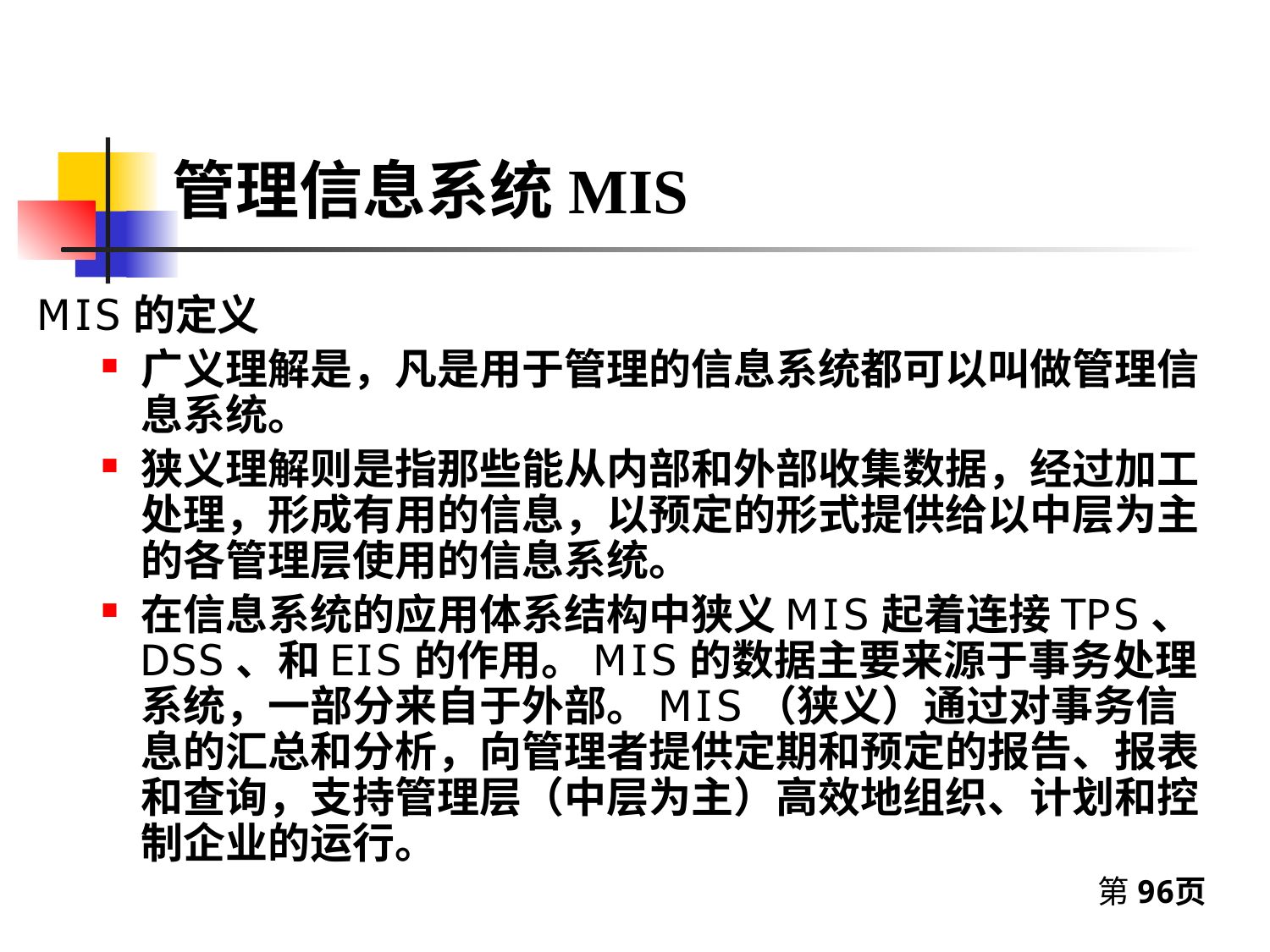

# 管理信息系统MIS
MIS的定义
广义理解是，凡是用于管理的信息系统都可以叫做管理信息系统。
狭义理解则是指那些能从内部和外部收集数据，经过加工处理，形成有用的信息，以预定的形式提供给以中层为主的各管理层使用的信息系统。
在信息系统的应用体系结构中狭义MIS起着连接TPS、DSS、和EIS的作用。MIS的数据主要来源于事务处理系统，一部分来自于外部。MIS（狭义）通过对事务信息的汇总和分析，向管理者提供定期和预定的报告、报表和查询，支持管理层（中层为主）高效地组织、计划和控制企业的运行。